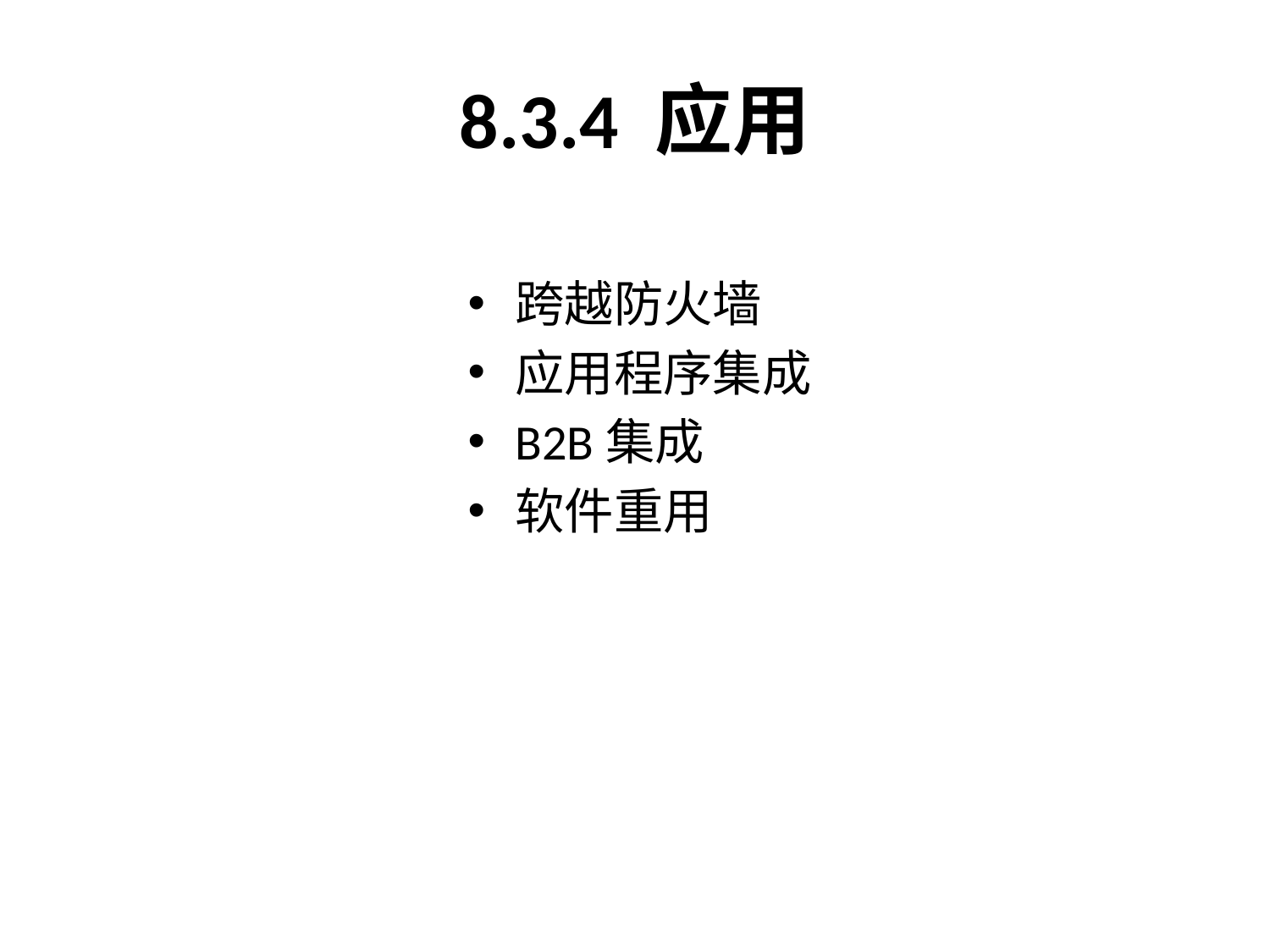

# 8.3.4 应用
跨越防火墙
应用程序集成
B2B集成
软件重用